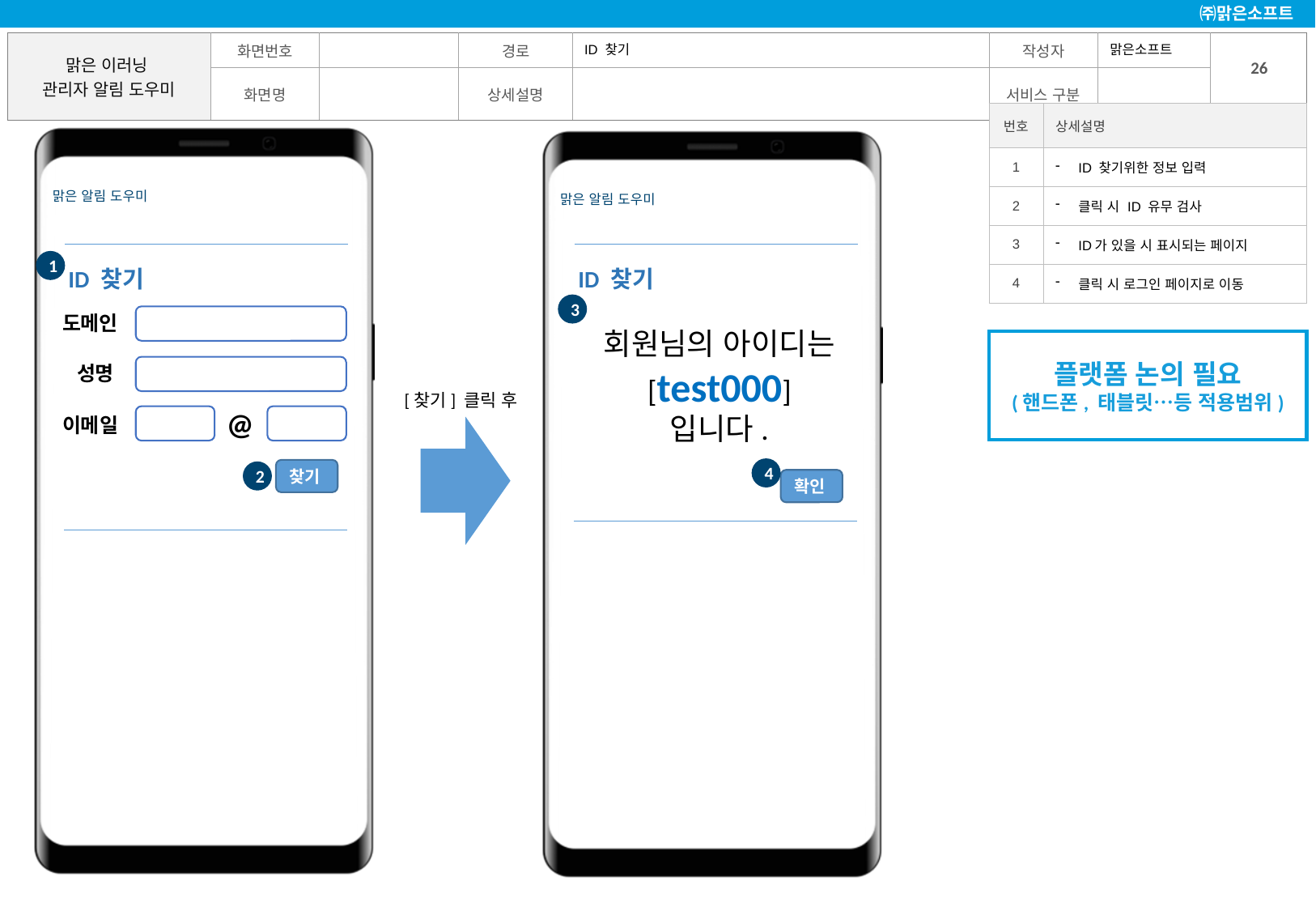

맑은소프트
ID 찾기

| 번호 | 상세설명 |
| --- | --- |
| 1 | ID 찾기위한 정보 입력 |
| 2 | 클릭 시 ID 유무 검사 |
| 3 | ID가 있을 시 표시되는 페이지 |
| 4 | 클릭 시 로그인 페이지로 이동 |
1
ID 찾기
ID 찾기
3
도메인

회원님의 아이디는
[test000]
입니다.
플랫폼 논의 필요
(핸드폰, 태블릿…등 적용범위)
성명

[찾기] 클릭 후
@

이메일

4
찾기
2
확인